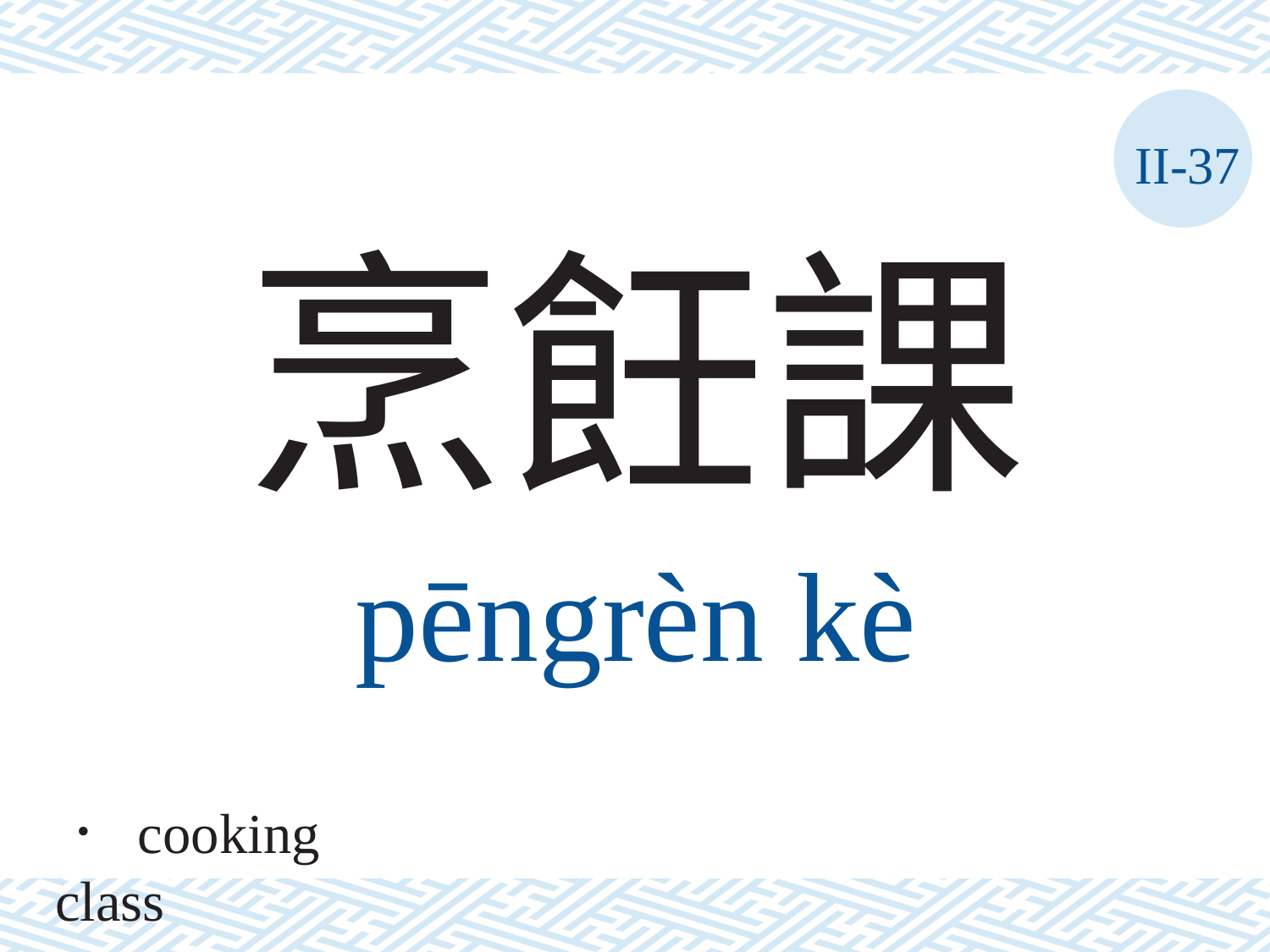

II-37
烹飪課
pēngrèn	kè
． cooking class